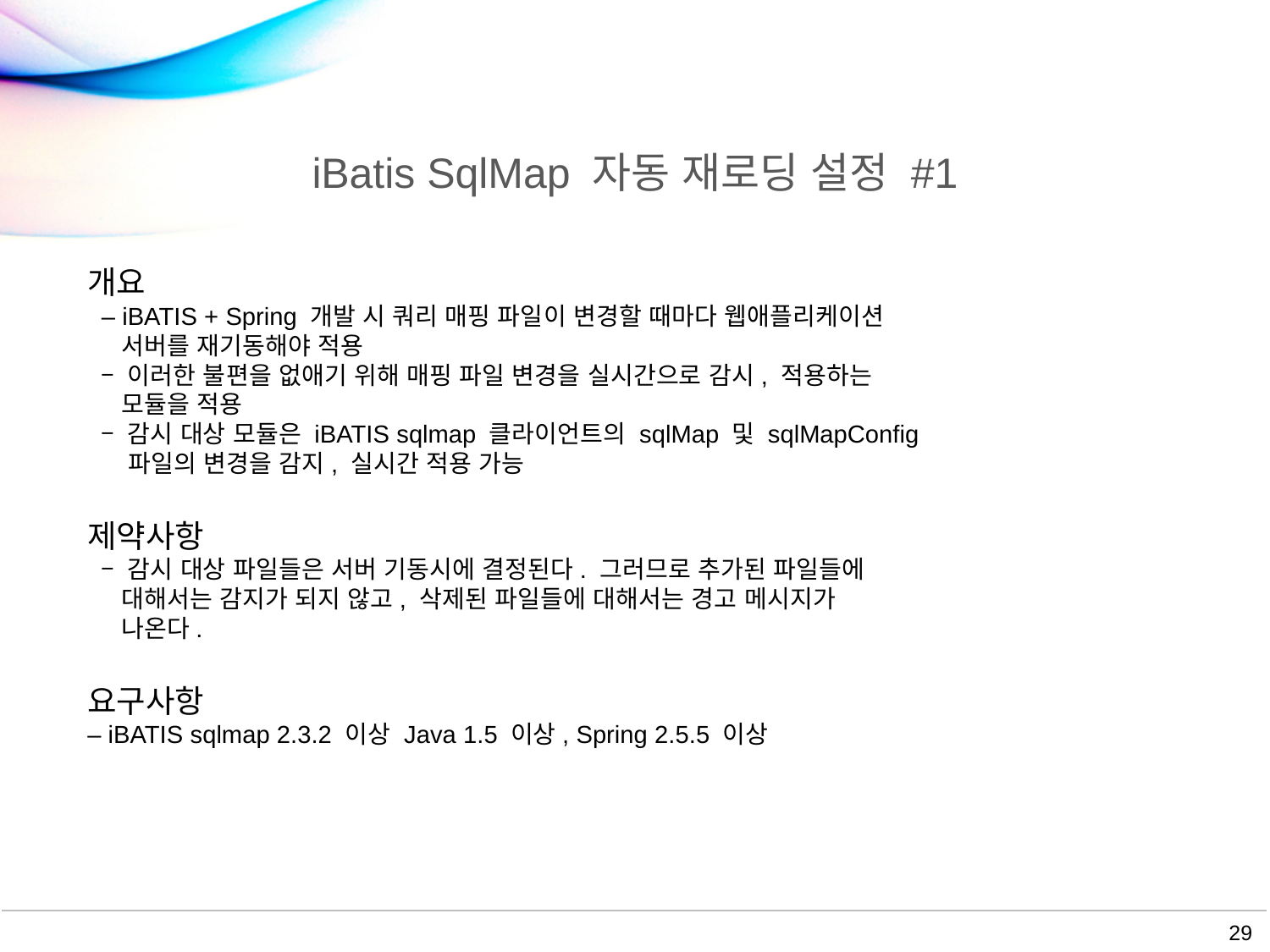

# iBatis SqlMap 자동 재로딩 설정 #1
개요
  – iBATIS + Spring 개발 시 쿼리 매핑 파일이 변경할 때마다 웹애플리케이션
    서버를 재기동해야 적용
  – 이러한 불편을 없애기 위해 매핑 파일 변경을 실시간으로 감시, 적용하는
    모듈을 적용
  – 감시 대상 모듈은 iBATIS sqlmap 클라이언트의 sqlMap 및 sqlMapConfig
     파일의 변경을 감지, 실시간 적용 가능

제약사항
  – 감시 대상 파일들은 서버 기동시에 결정된다. 그러므로 추가된 파일들에
    대해서는 감지가 되지 않고, 삭제된 파일들에 대해서는 경고 메시지가
    나온다.

요구사항
– iBATIS sqlmap 2.3.2 이상 Java 1.5 이상, Spring 2.5.5 이상
29